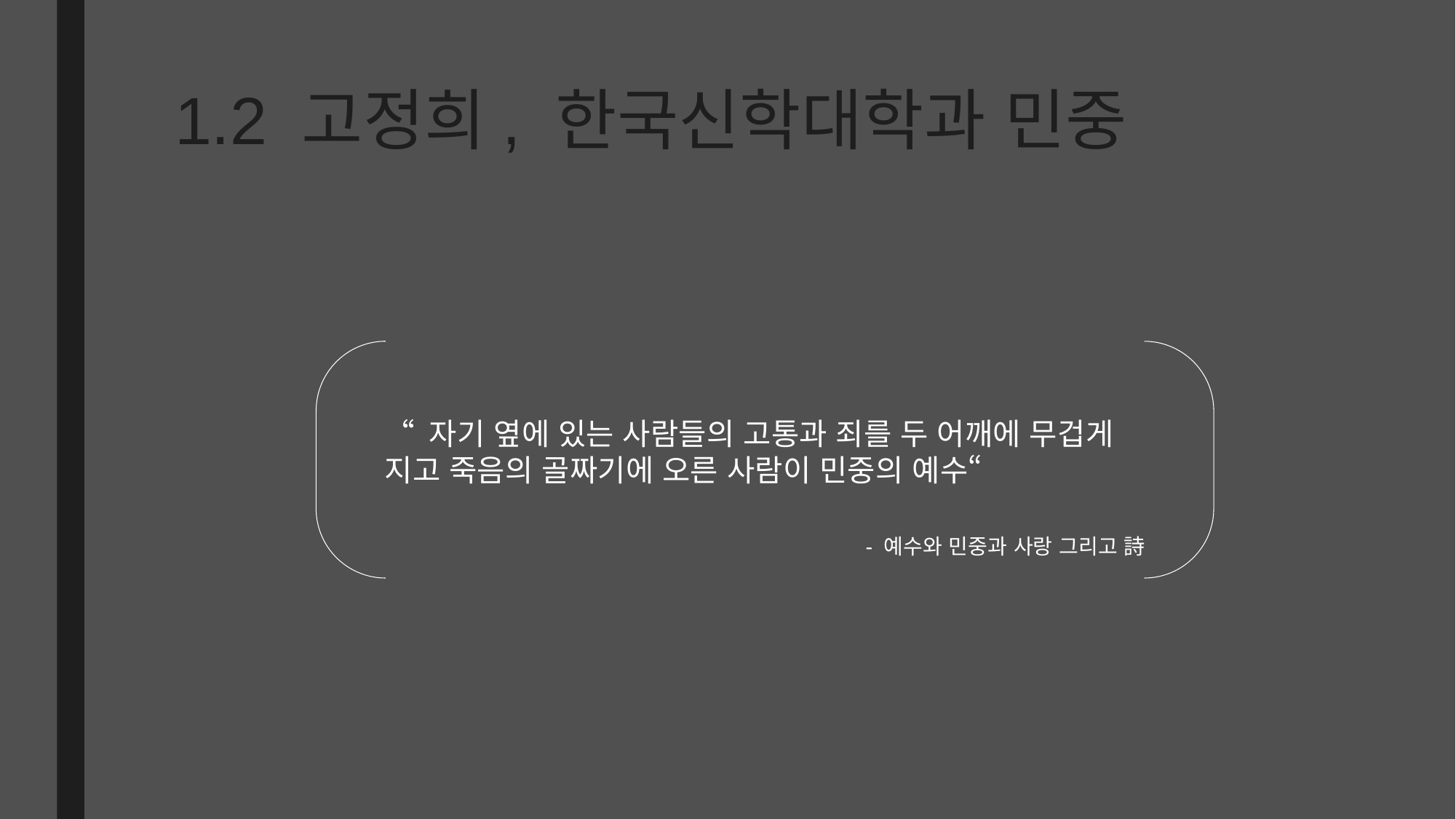

# 1.2 고정희, 한국신학대학과 민중

“ 자기 옆에 있는 사람들의 고통과 죄를 두 어깨에 무겁게 지고 죽음의 골짜기에 오른 사람이 민중의 예수“

		- 예수와 민중과 사랑 그리고 詩